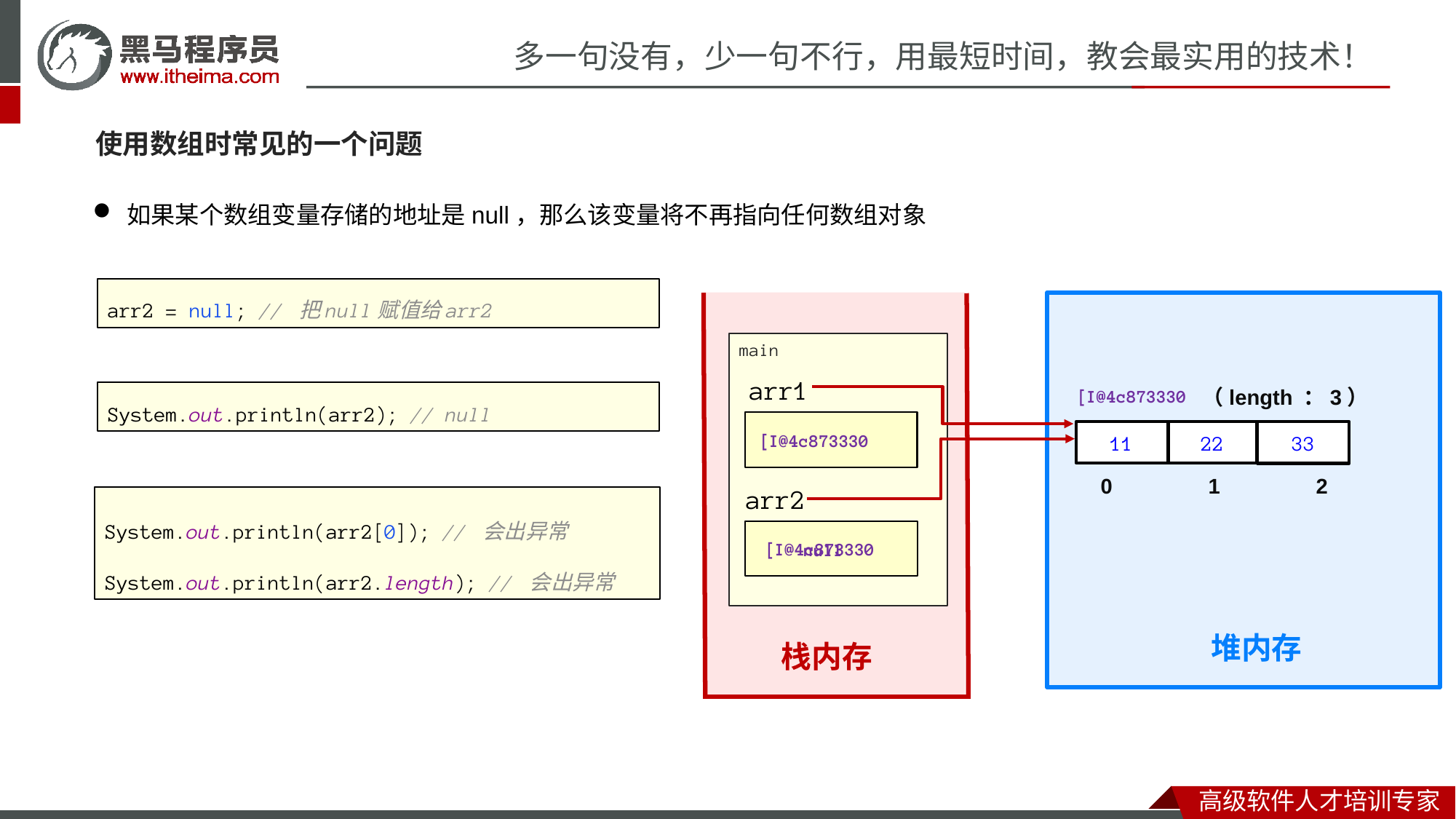

使用数组时常见的一个问题
如果某个数组变量存储的地址是null，那么该变量将不再指向任何数组对象
arr2 = null; // 把null赋值给arr2

堆内存

栈内存
main

arr1
（length ：3）
[I@4c873330
System.out.println(arr2); // null

11
22
99
33
[I@4c873330
0                1                2
arr2
System.out.println(arr2[0]); // 会出异常
System.out.println(arr2.length); // 会出异常

[I@4c873330

null